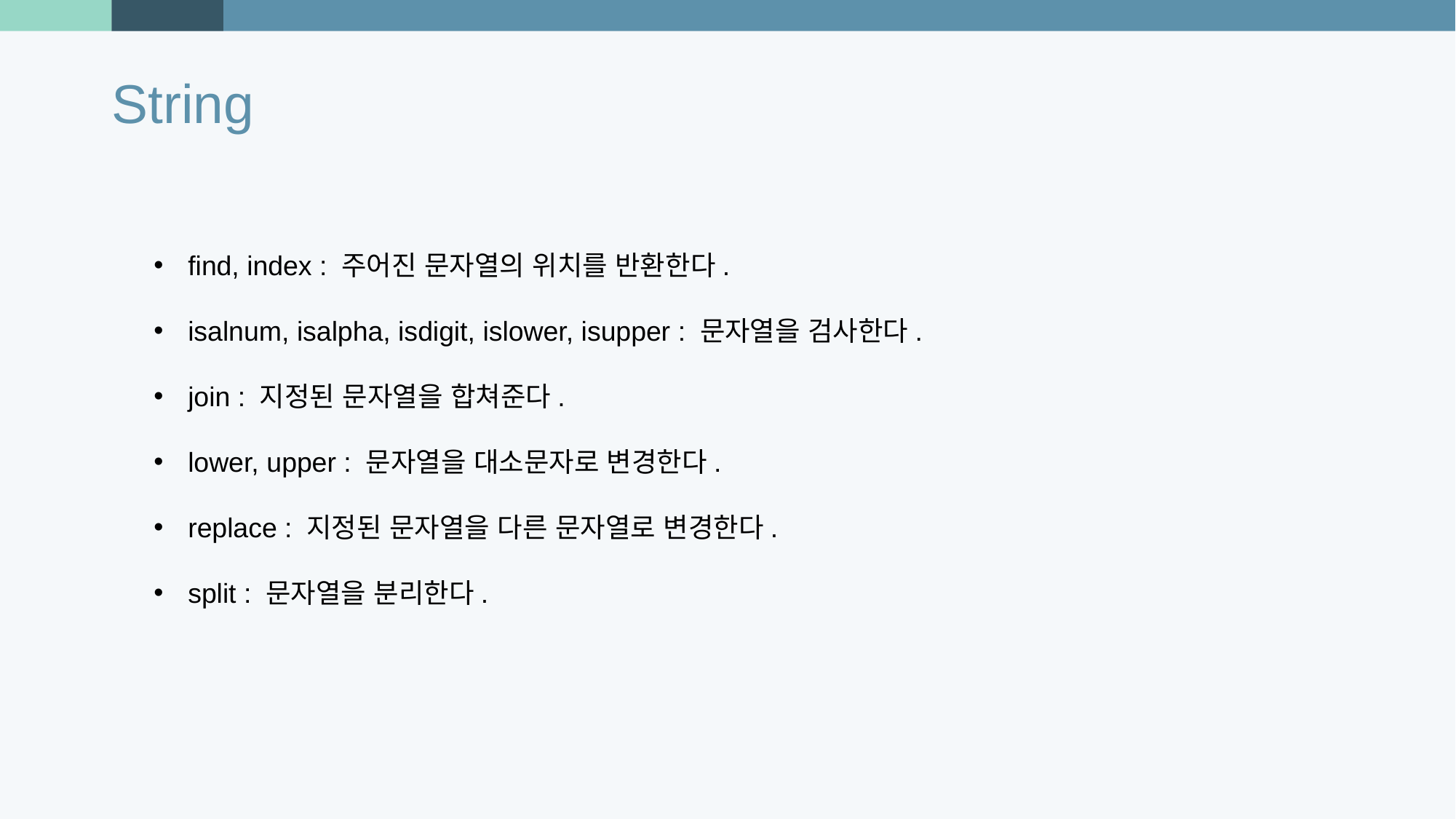

String
find, index : 주어진 문자열의 위치를 반환한다.
isalnum, isalpha, isdigit, islower, isupper : 문자열을 검사한다.
join : 지정된 문자열을 합쳐준다.
lower, upper : 문자열을 대소문자로 변경한다.
replace : 지정된 문자열을 다른 문자열로 변경한다.
split : 문자열을 분리한다.

Photo by Joel Filipe on Unsplash